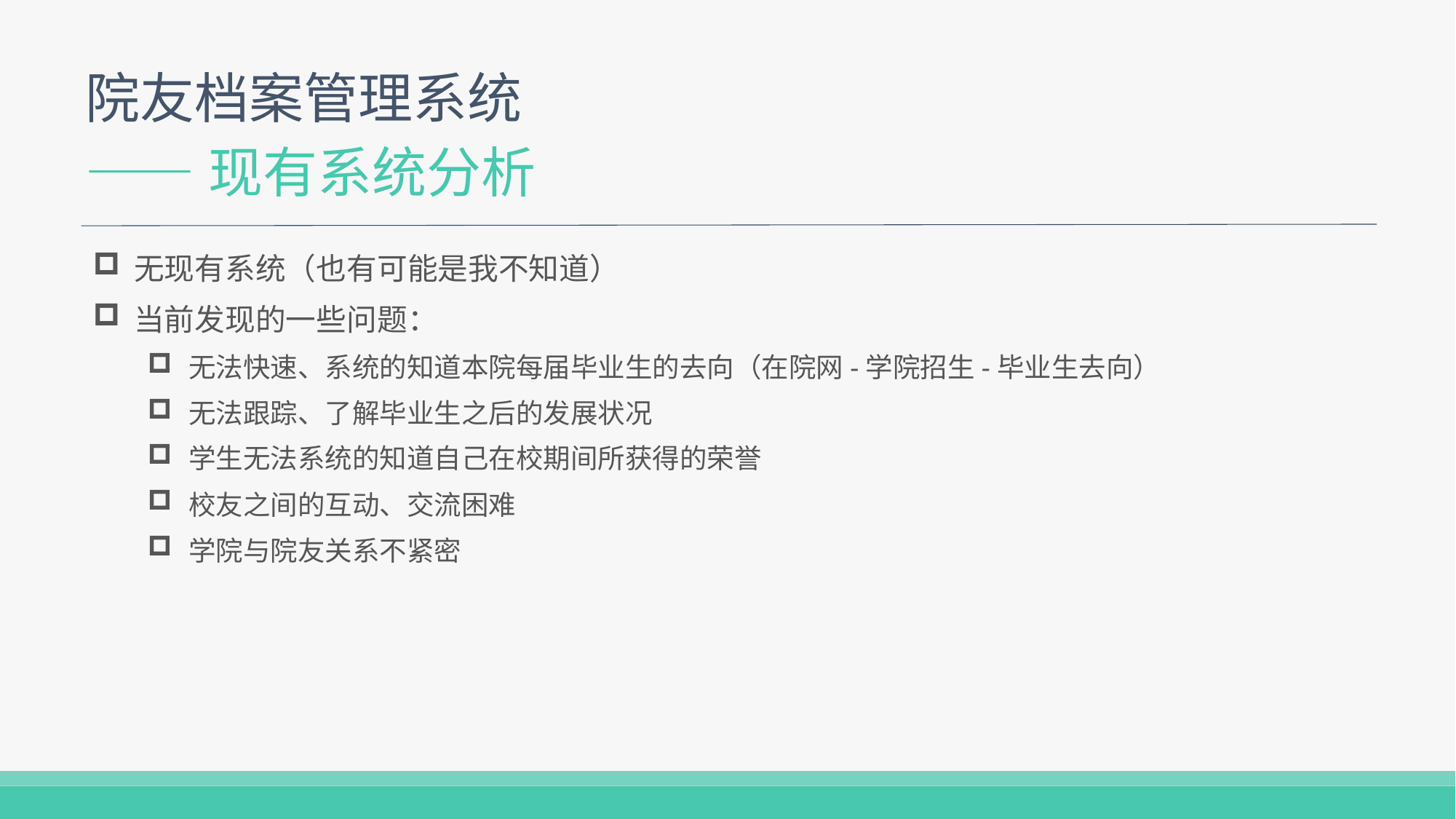

院友档案管理系统
——现有系统分析
无现有系统（也有可能是我不知道）
当前发现的一些问题：
无法快速、系统的知道本院每届毕业生的去向（在院网-学院招生-毕业生去向）
无法跟踪、了解毕业生之后的发展状况
学生无法系统的知道自己在校期间所获得的荣誉
校友之间的互动、交流困难
学院与院友关系不紧密